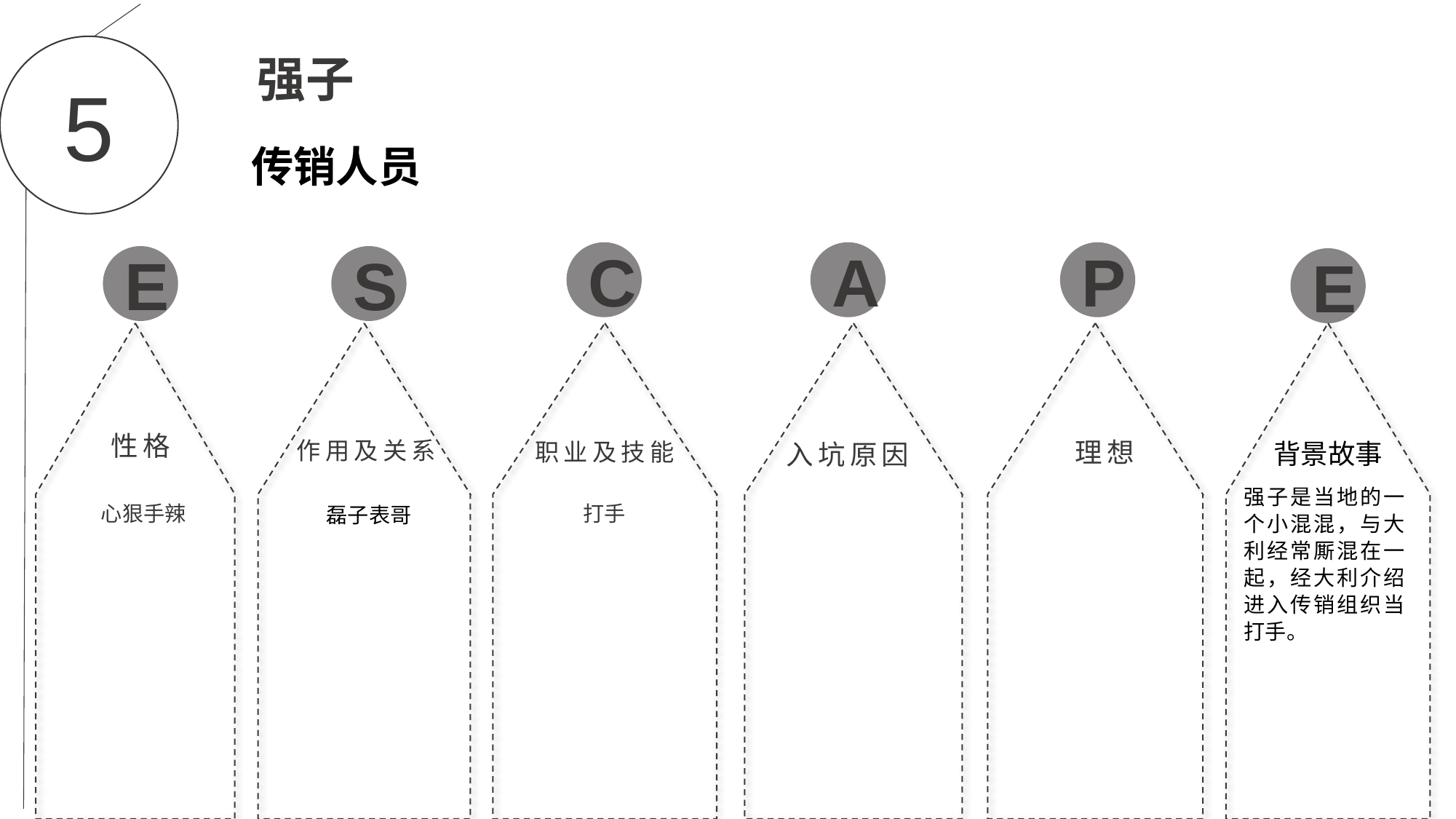

5
 强子
传销人员
C
A
P
E
S
E

性格
作用及关系
理想
职业及技能
背景故事
入坑原因
强子是当地的一个小混混，与大利经常厮混在一起，经大利介绍进入传销组织当打手。
磊子表哥
打手

心狠手辣